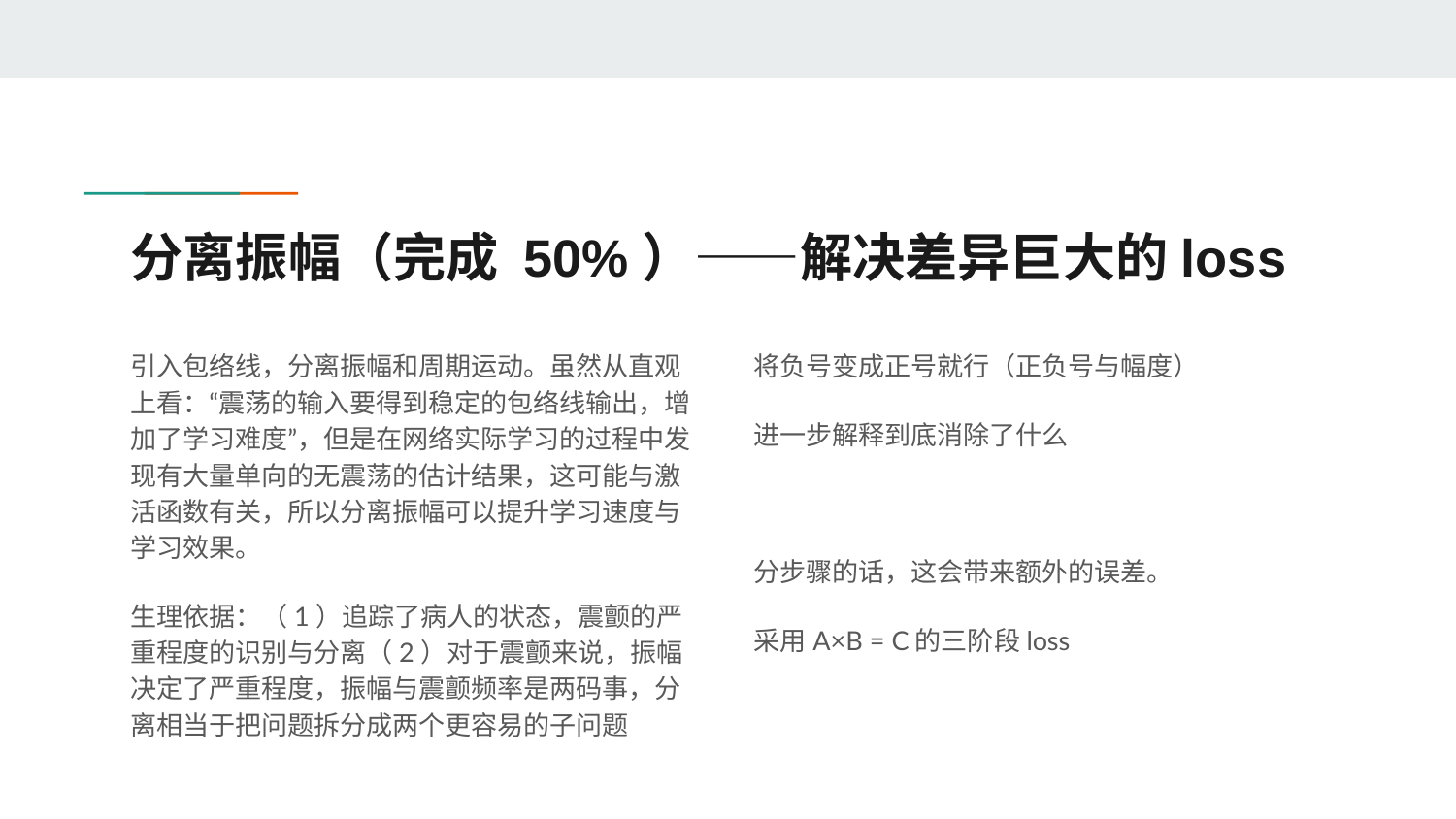

# 分离振幅（完成 50%）——解决差异巨大的loss
引入包络线，分离振幅和周期运动。虽然从直观上看：“震荡的输入要得到稳定的包络线输出，增加了学习难度”，但是在网络实际学习的过程中发现有大量单向的无震荡的估计结果，这可能与激活函数有关，所以分离振幅可以提升学习速度与学习效果。
生理依据：（1）追踪了病人的状态，震颤的严重程度的识别与分离（2）对于震颤来说，振幅决定了严重程度，振幅与震颤频率是两码事，分离相当于把问题拆分成两个更容易的子问题
将负号变成正号就行（正负号与幅度）
进一步解释到底消除了什么

分步骤的话，这会带来额外的误差。
采用A×B = C的三阶段loss